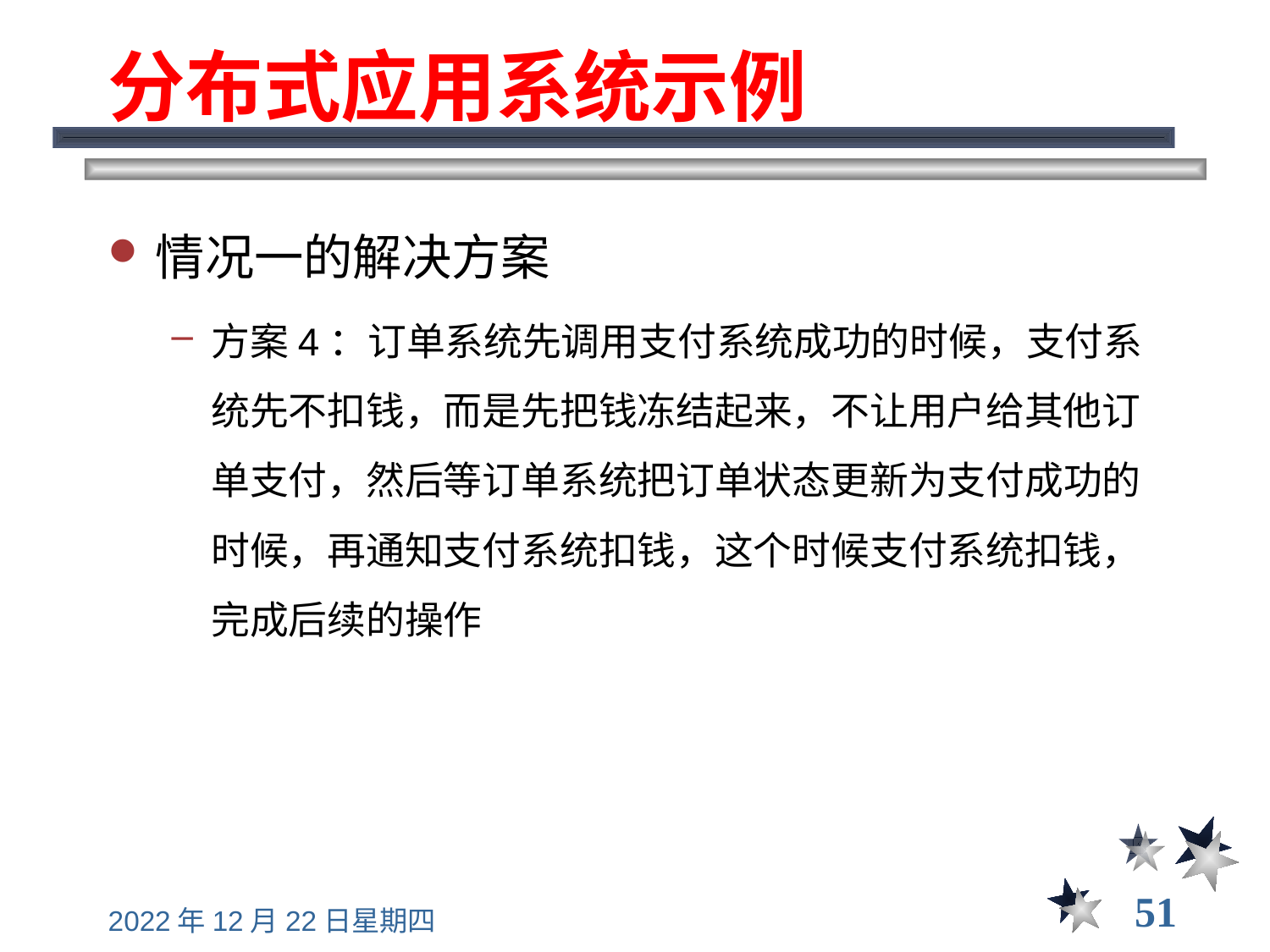

# 分布式应用系统示例
情况一的解决方案
方案4：订单系统先调用支付系统成功的时候，支付系统先不扣钱，而是先把钱冻结起来，不让用户给其他订单支付，然后等订单系统把订单状态更新为支付成功的时候，再通知支付系统扣钱，这个时候支付系统扣钱，完成后续的操作
51
2022年12月22日星期四
大数据管理----前言